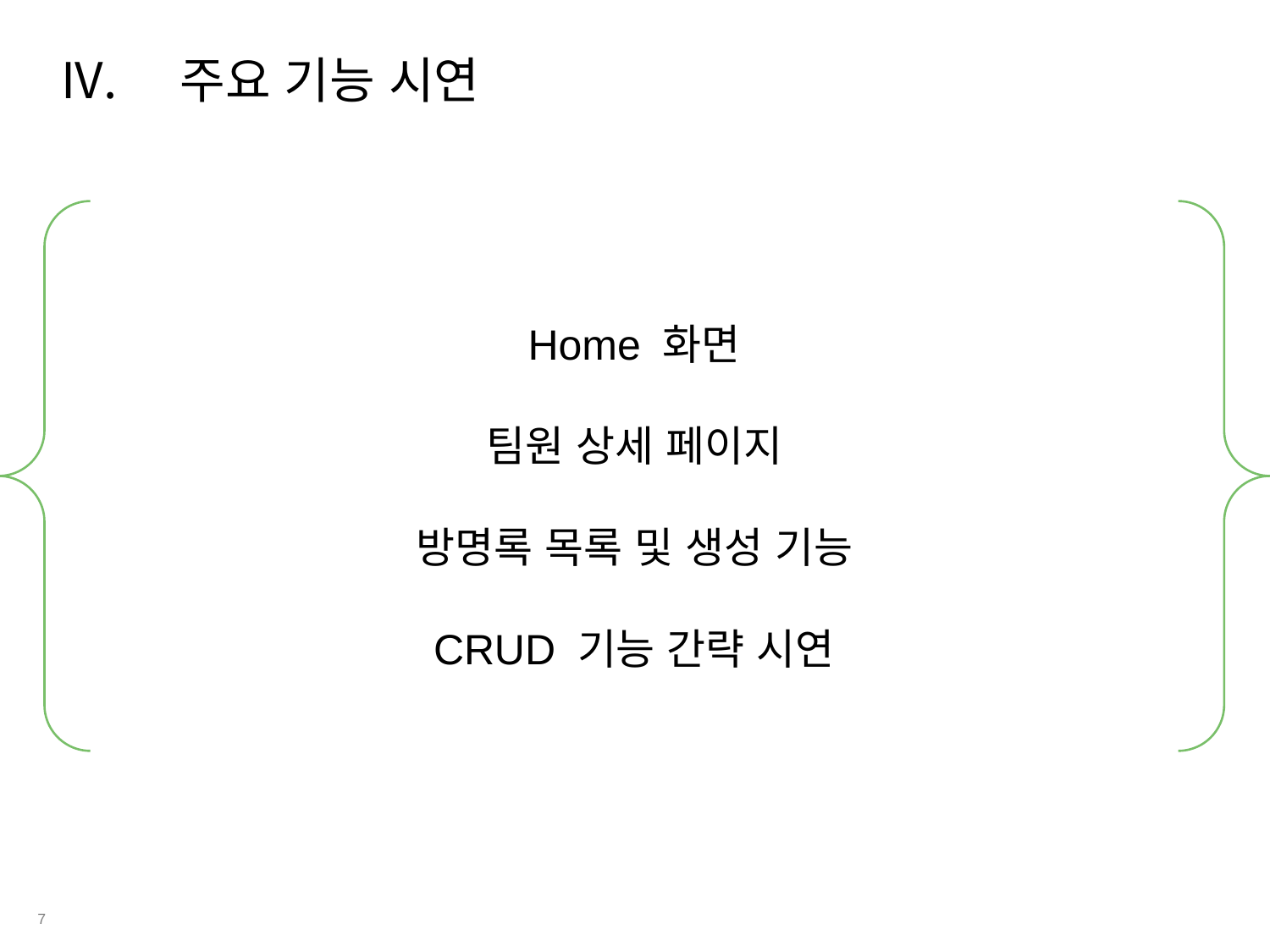

# 주요 기능 시연
Home 화면
팀원 상세 페이지
방명록 목록 및 생성 기능
CRUD 기능 간략 시연